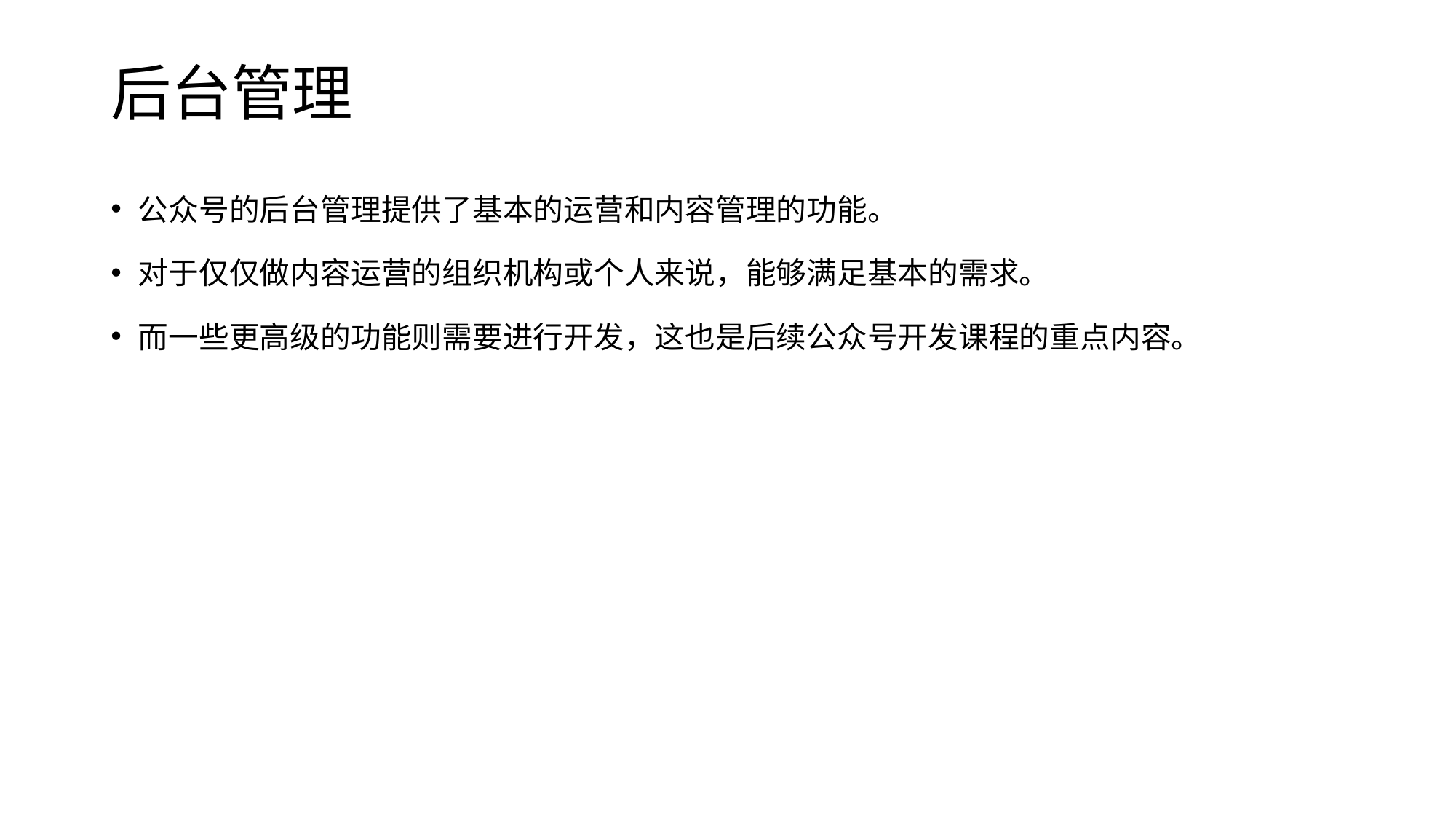

# 后台管理
公众号的后台管理提供了基本的运营和内容管理的功能。
对于仅仅做内容运营的组织机构或个人来说，能够满足基本的需求。
而一些更高级的功能则需要进行开发，这也是后续公众号开发课程的重点内容。